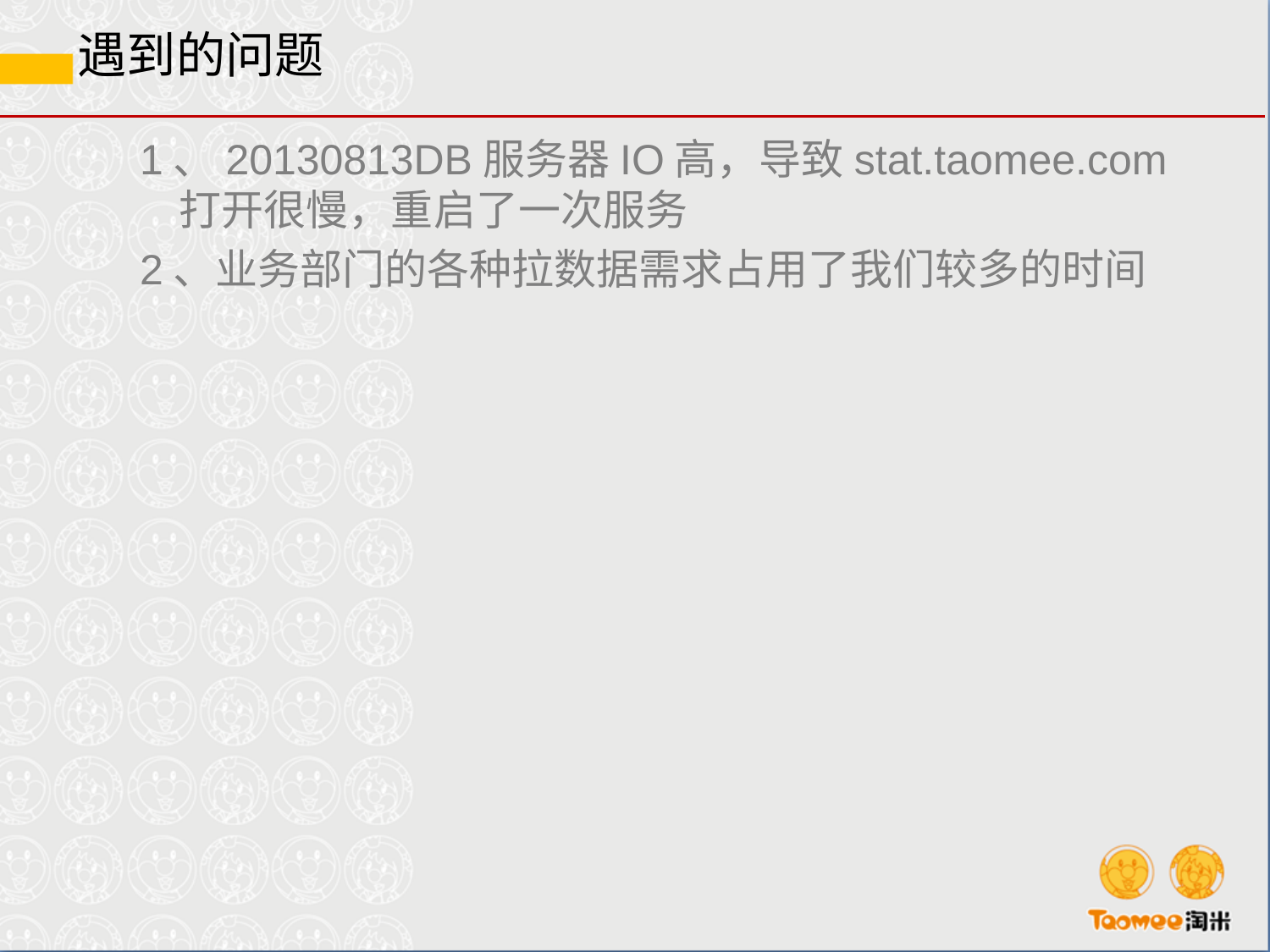

# 遇到的问题
1、20130813DB服务器IO高，导致stat.taomee.com打开很慢，重启了一次服务
2、业务部门的各种拉数据需求占用了我们较多的时间